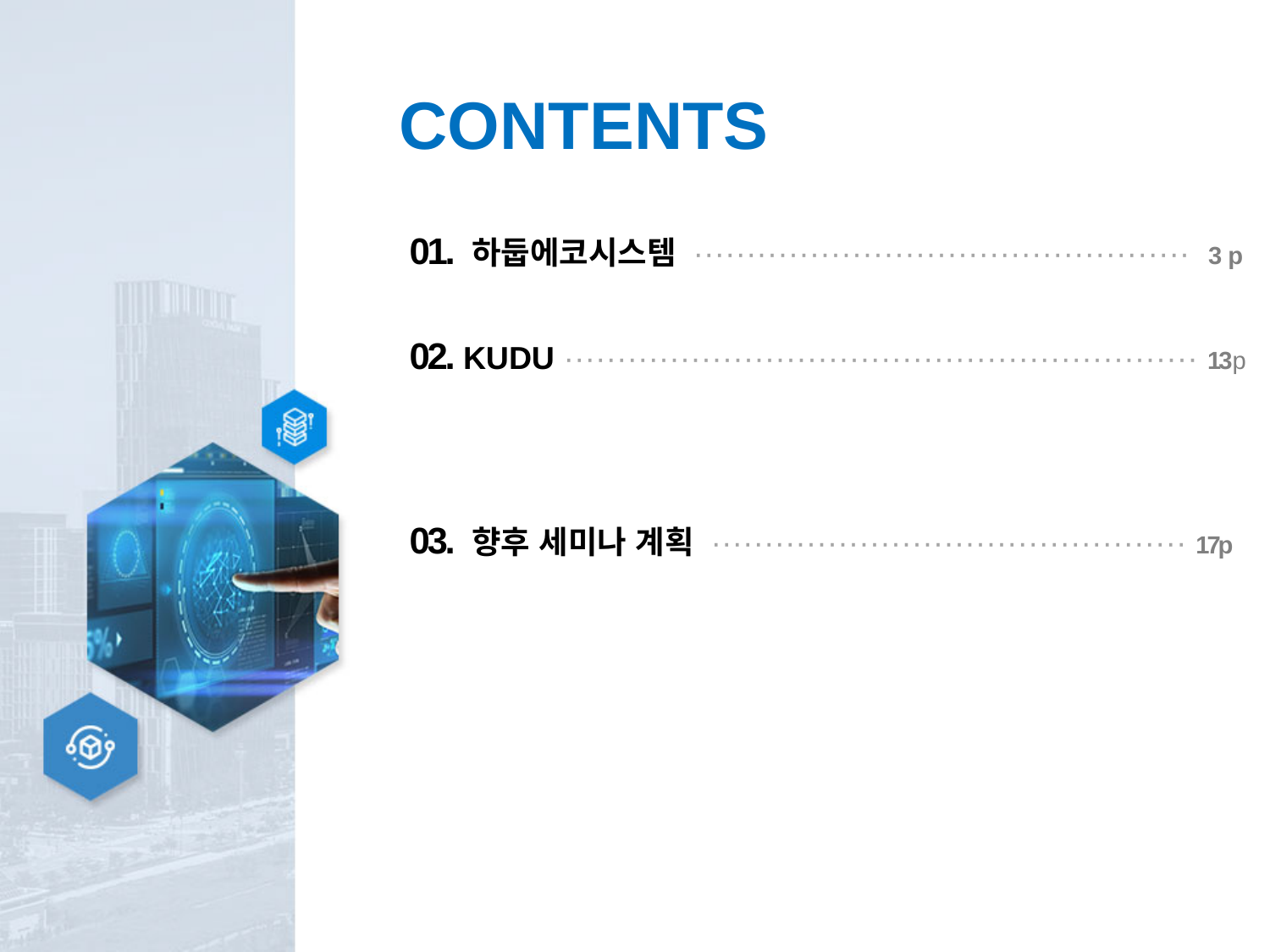

CONTENTS
01. 하둡에코시스템 ···············································  3  p
02. KUDU ···························································· 13p
03. 향후 세미나 계획 ············································· 17p